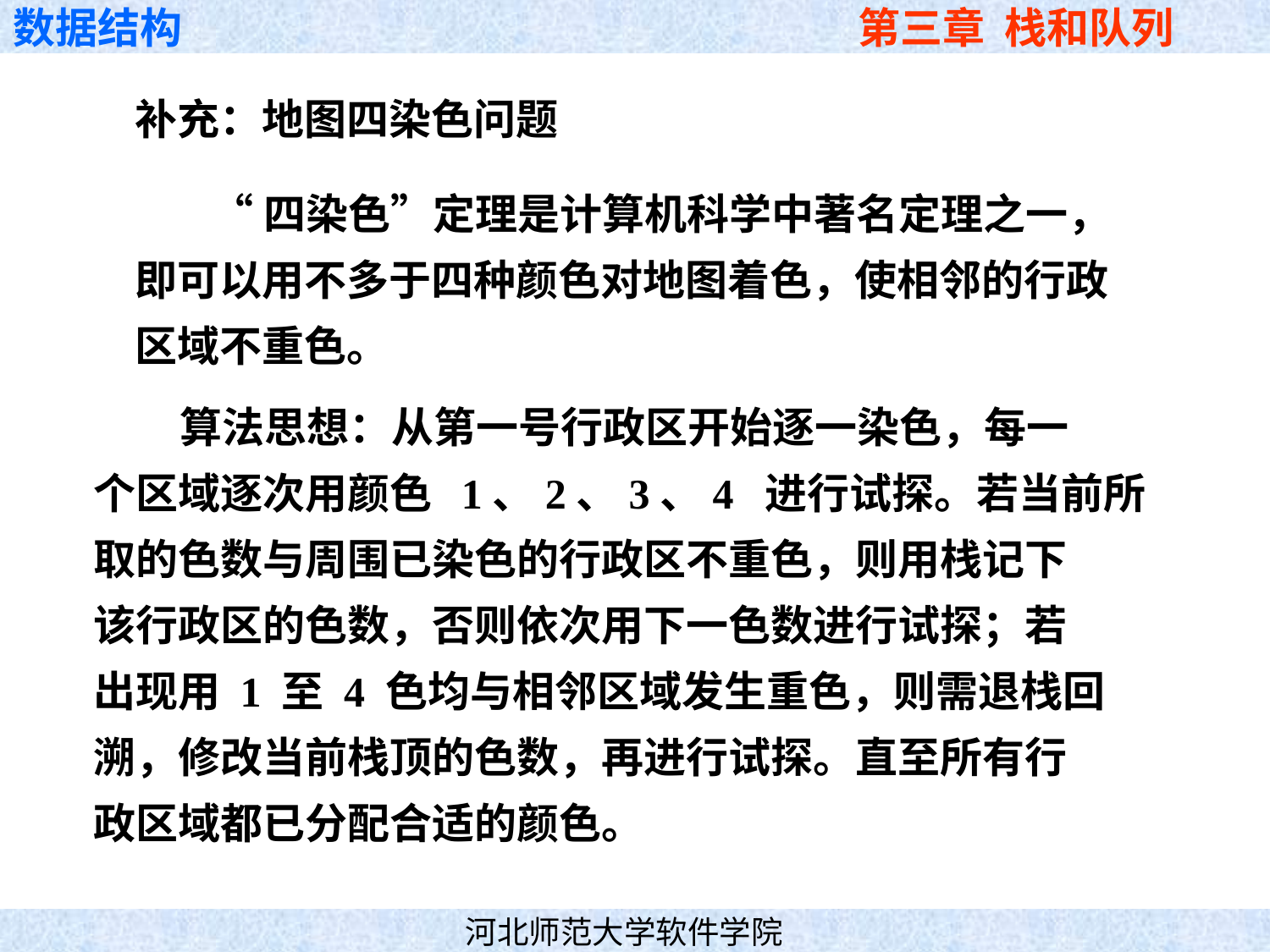

补充：地图四染色问题
        “四染色”定理是计算机科学中著名定理之一，
即可以用不多于四种颜色对地图着色，使相邻的行政
区域不重色。
        算法思想：从第一号行政区开始逐一染色，每一
个区域逐次用颜色  1、2、3、4  进行试探。若当前所
取的色数与周围已染色的行政区不重色，则用栈记下
该行政区的色数，否则依次用下一色数进行试探；若
出现用 1 至 4 色均与相邻区域发生重色，则需退栈回
溯，修改当前栈顶的色数，再进行试探。直至所有行
政区域都已分配合适的颜色。